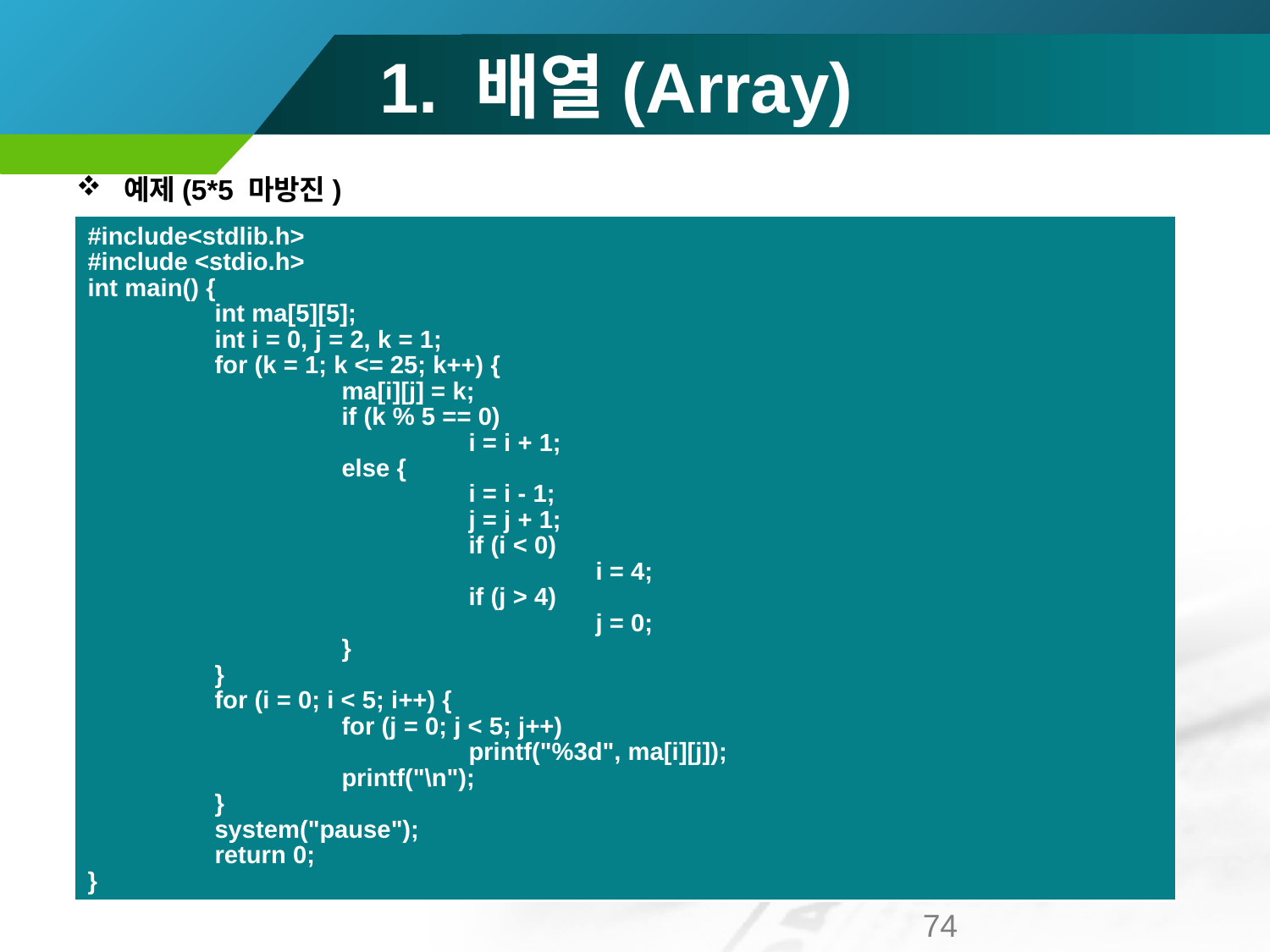

# 1. 배열(Array)
예제(5*5 마방진)
| #include<stdlib.h> #include <stdio.h> int main() { int ma[5][5]; int i = 0, j = 2, k = 1; for (k = 1; k <= 25; k++) { ma[i][j] = k; if (k % 5 == 0) i = i + 1; else { i = i - 1; j = j + 1; if (i < 0) i = 4; if (j > 4) j = 0; } } for (i = 0; i < 5; i++) { for (j = 0; j < 5; j++) printf("%3d", ma[i][j]); printf("\n"); } system("pause"); return 0; } |
| --- |
74